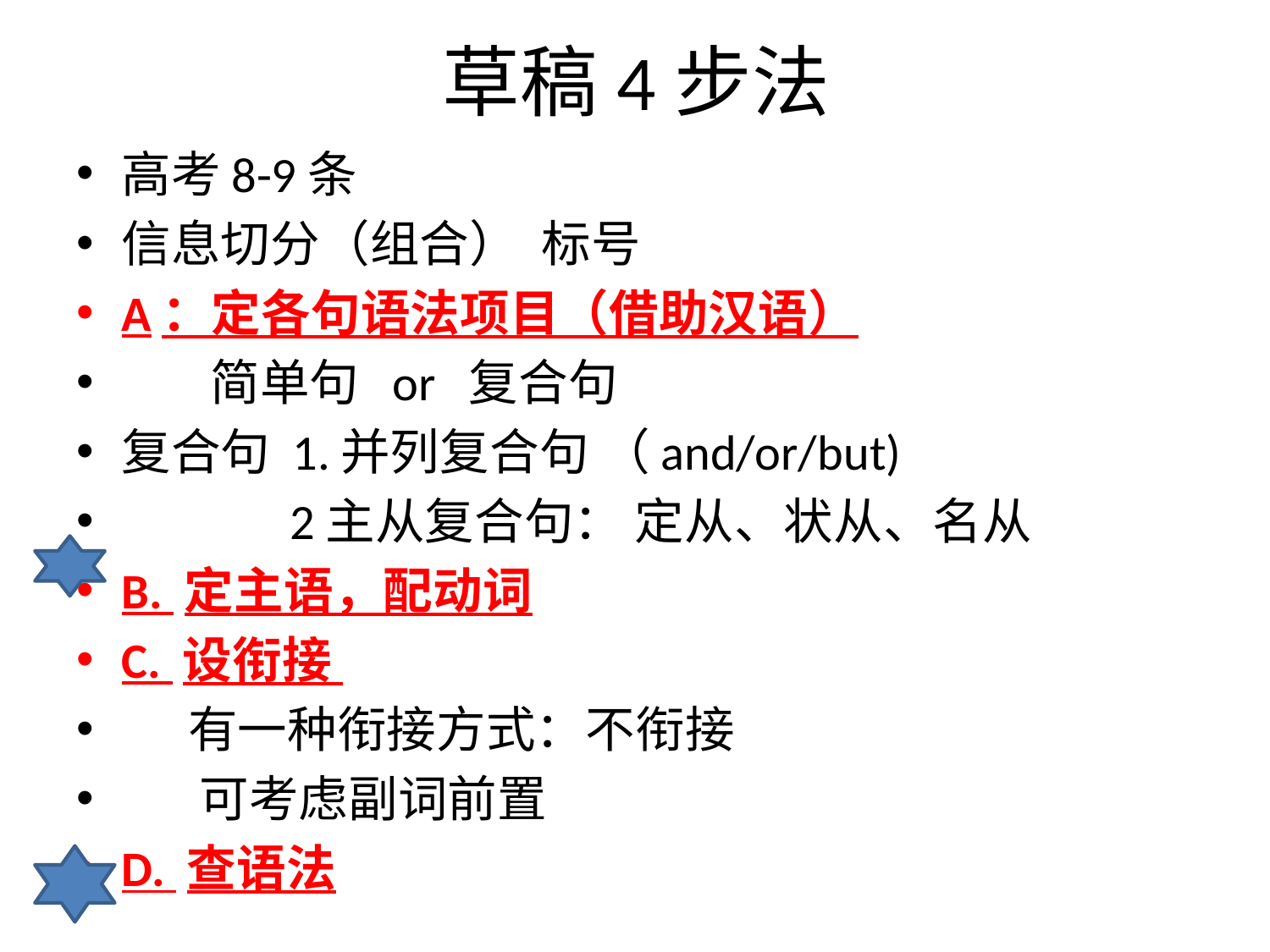

# 草稿4步法
高考8-9条
信息切分（组合）  标号
A：定各句语法项目（借助汉语）
       简单句  or  复合句
复合句 1.并列复合句 （and/or/but)
               2主从复合句： 定从、状从、名从
B. 定主语，配动词
C. 设衔接
     有一种衔接方式：不衔接
      可考虑副词前置
D. 查语法